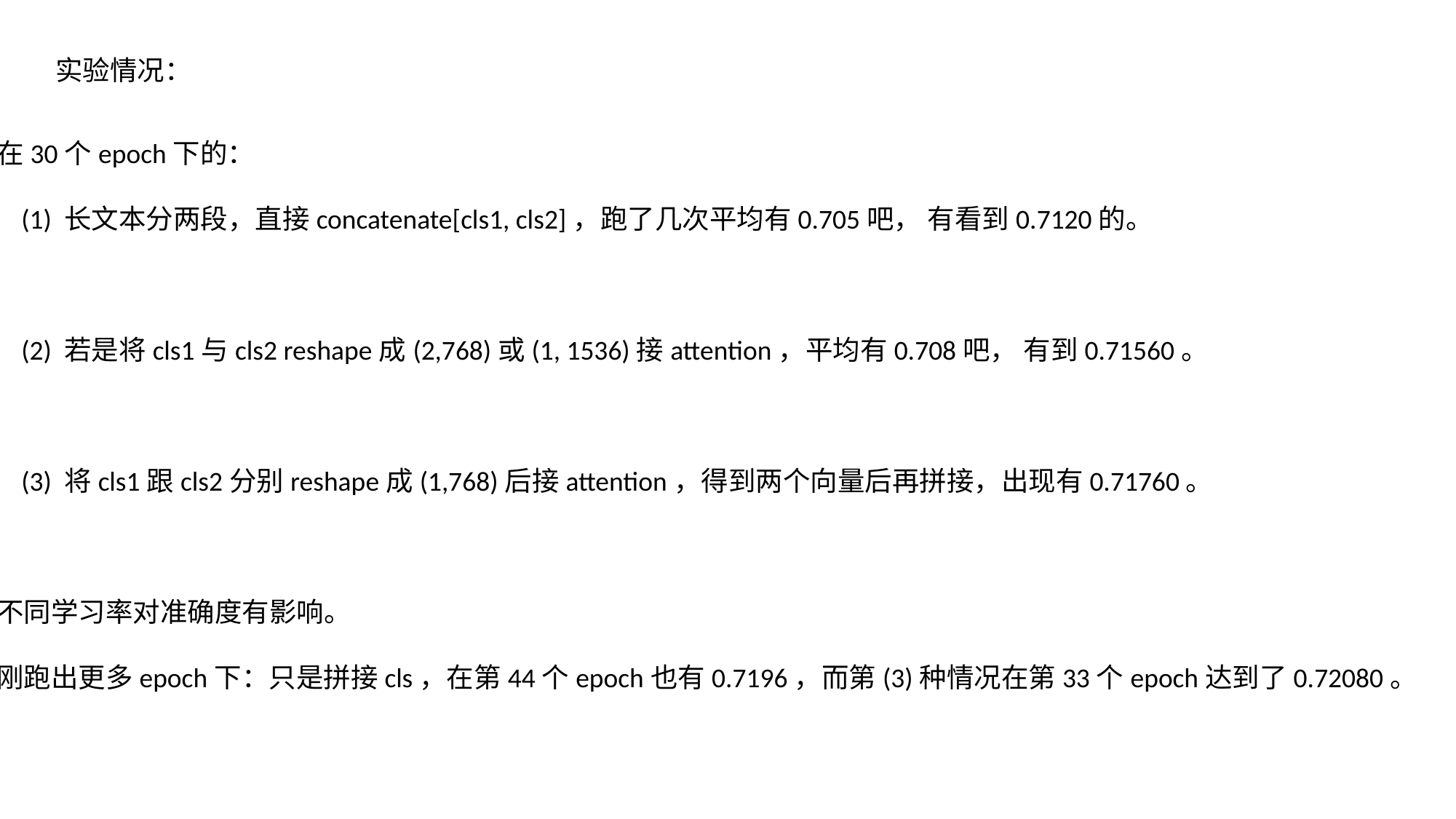

实验情况：
在30个epoch下的：

    (1) 长文本分两段，直接concatenate[cls1, cls2]，跑了几次平均有0.705吧， 有看到0.7120的。

    (2) 若是将cls1与cls2 reshape成(2,768)或(1, 1536)接attention，平均有0.708吧， 有到0.71560。

    (3) 将cls1跟cls2分别reshape成(1,768)后接attention，得到两个向量后再拼接，出现有0.71760。

不同学习率对准确度有影响。

刚跑出更多epoch下：只是拼接cls，在第44个epoch也有0.7196，而第(3)种情况在第33个epoch达到了0.72080。